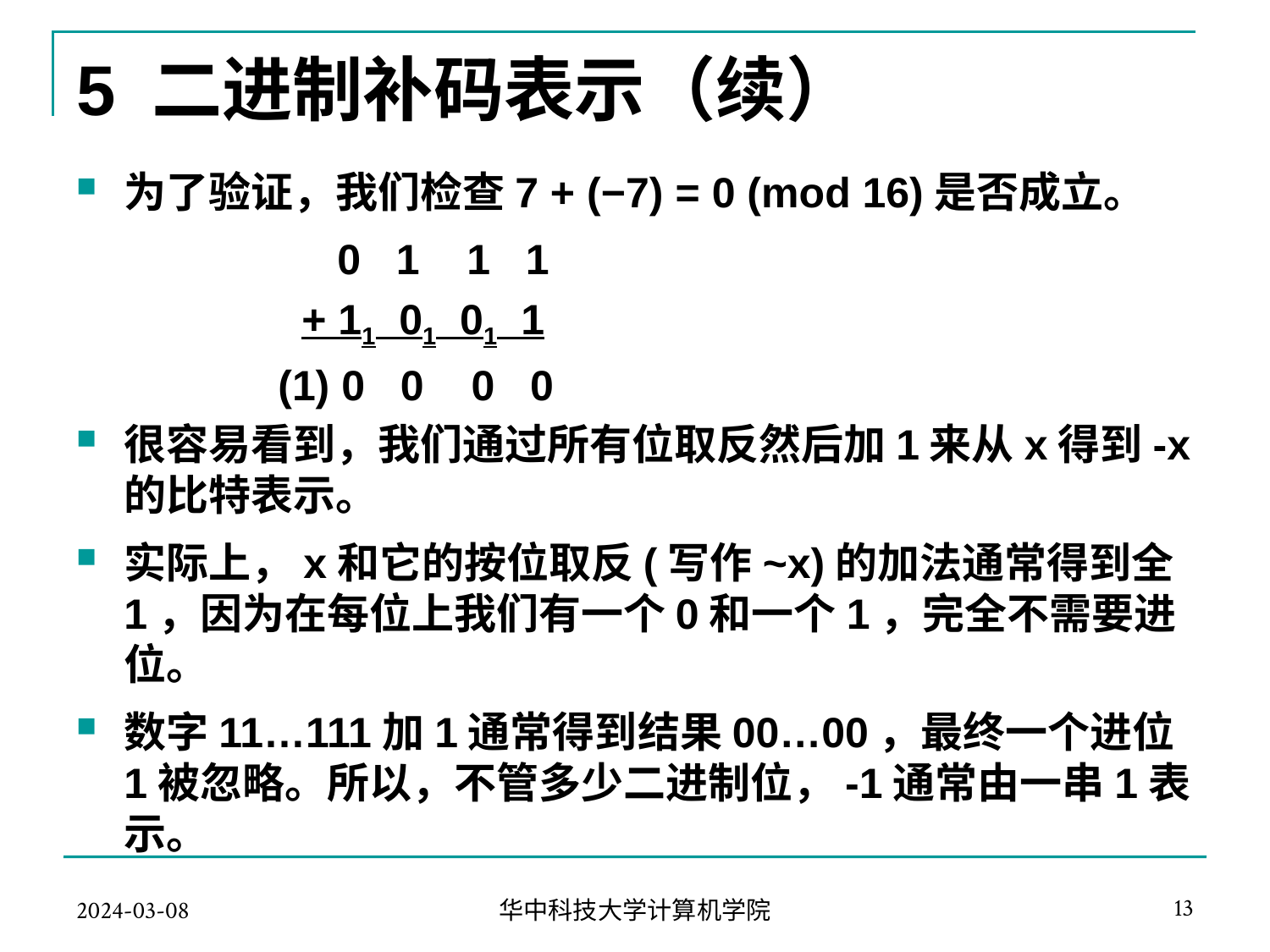

# 5 二进制补码表示（续）
为了验证，我们检查7 + (−7) = 0 (mod 16)是否成立。
	                  0   1    1   1
	               + 11  01  01  1
	             (1) 0   0    0   0
很容易看到，我们通过所有位取反然后加1来从x得到-x的比特表示。
实际上，x和它的按位取反(写作~x)的加法通常得到全1，因为在每位上我们有一个0和一个1，完全不需要进位。
数字11…111加1通常得到结果00…00，最终一个进位1被忽略。所以，不管多少二进制位，-1通常由一串1表示。
2024-03-08
13
华中科技大学计算机学院